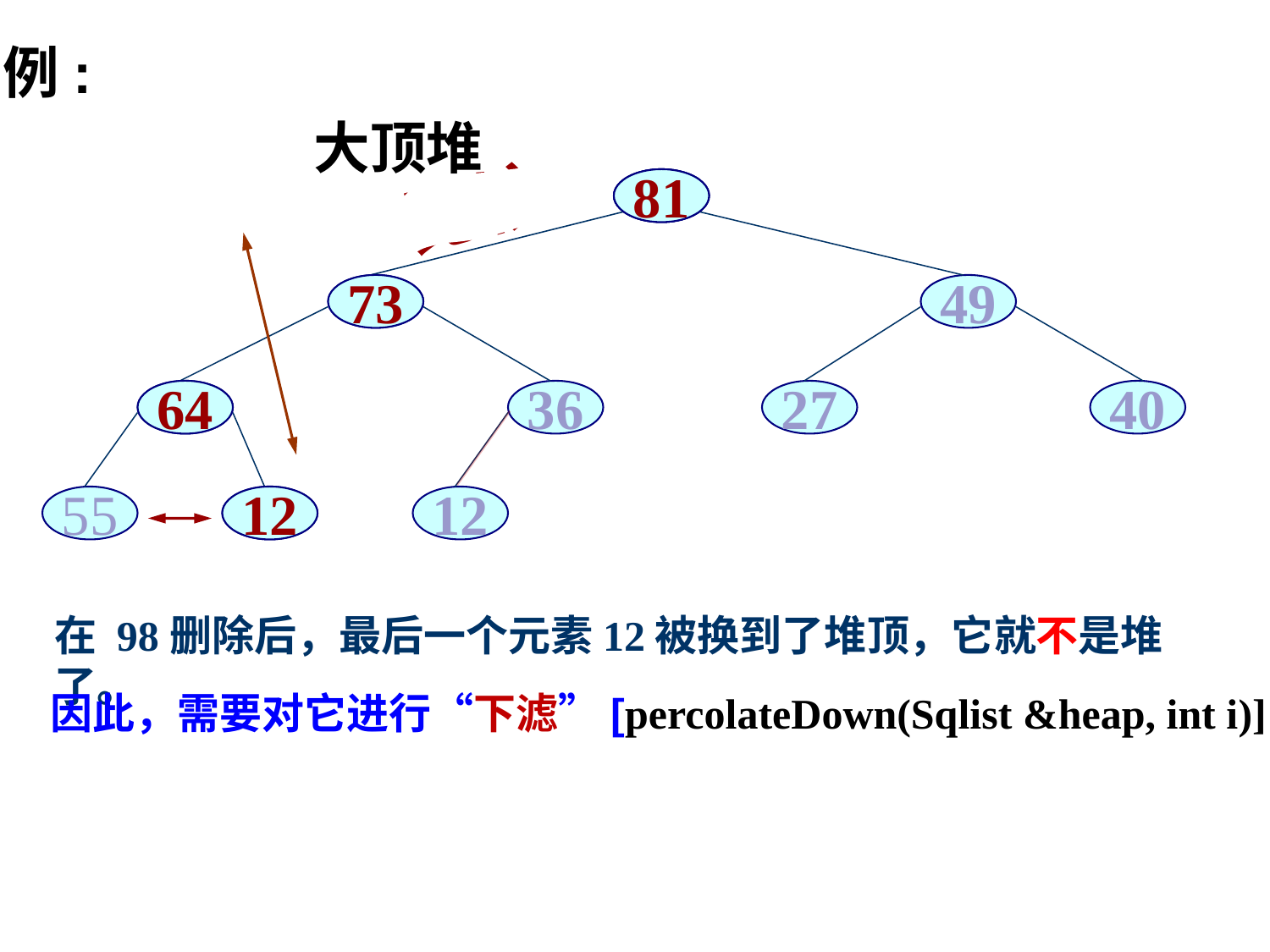

例:
大顶堆

比较
12

98
12
81

比较

81
73
49

73
64
36
27
40

55
64
12
12

在 98删除后，最后一个元素12被换到了堆顶，它就不是堆了。
因此，需要对它进行“下滤”[percolateDown(Sqlist &heap, int i)]。